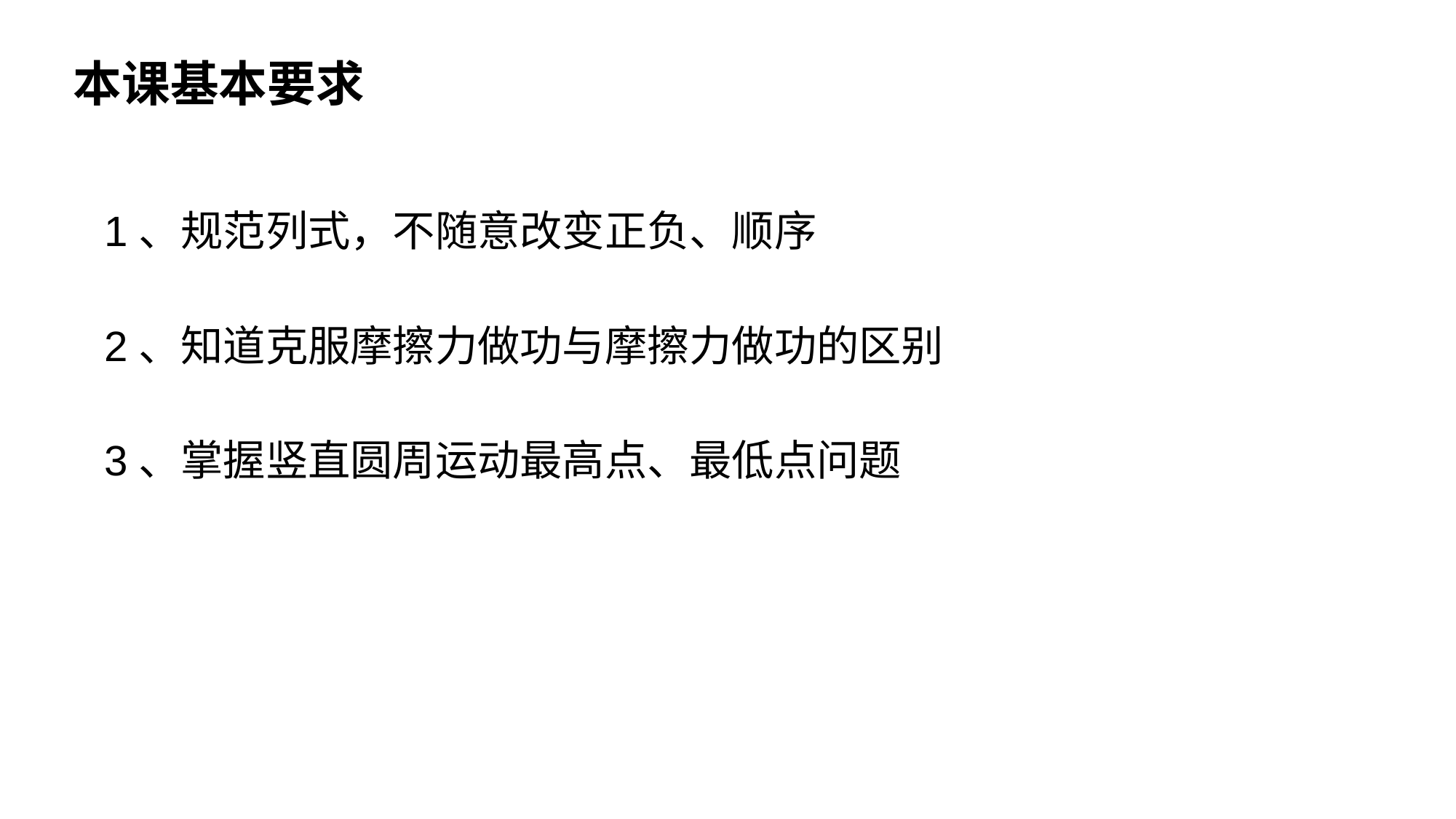

本课基本要求
1、规范列式，不随意改变正负、顺序
2、知道克服摩擦力做功与摩擦力做功的区别
3、掌握竖直圆周运动最高点、最低点问题